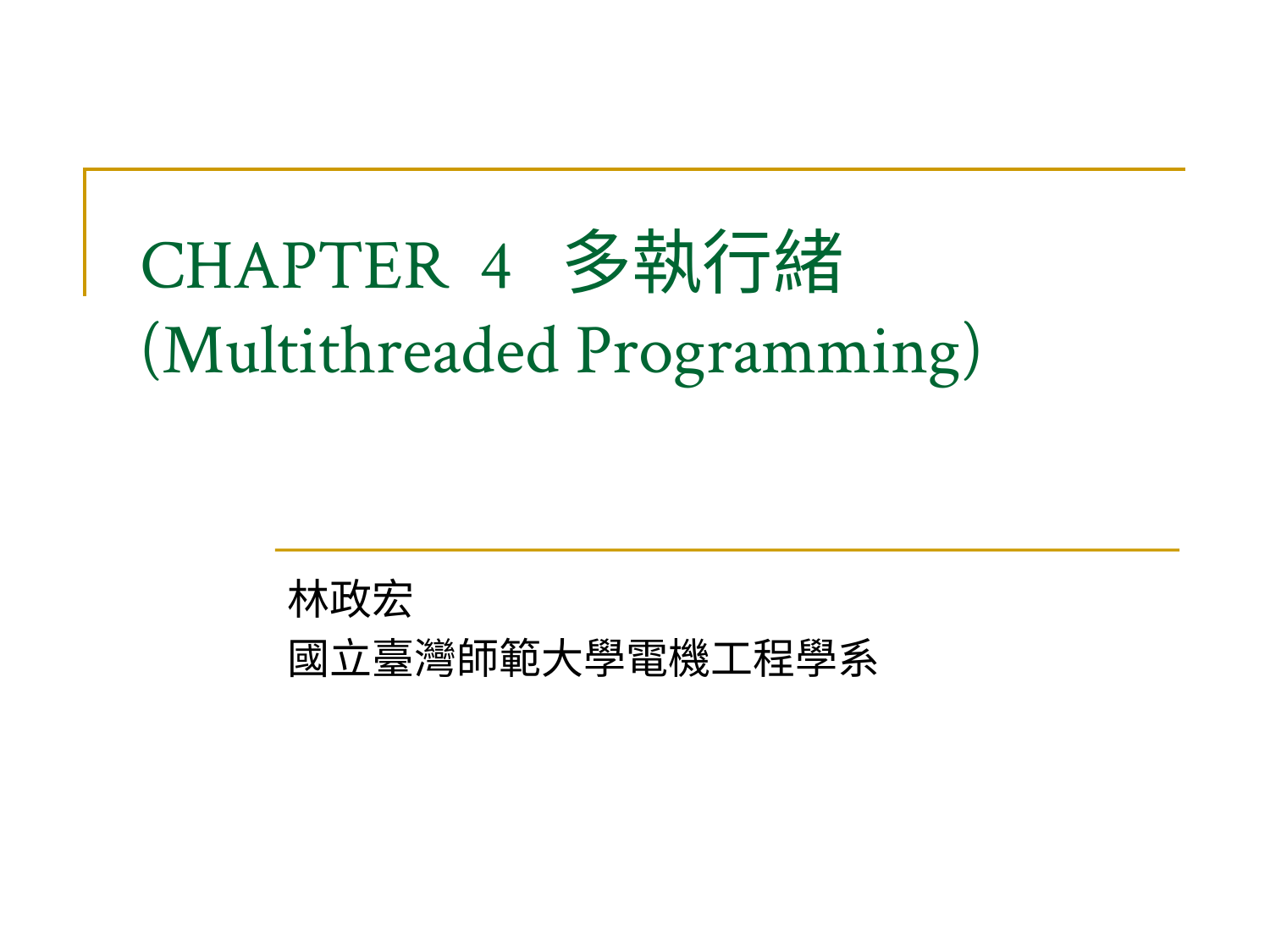

# CHAPTER  4  多執行緒 (Multithreaded Programming)
林政宏
國立臺灣師範大學電機工程學系